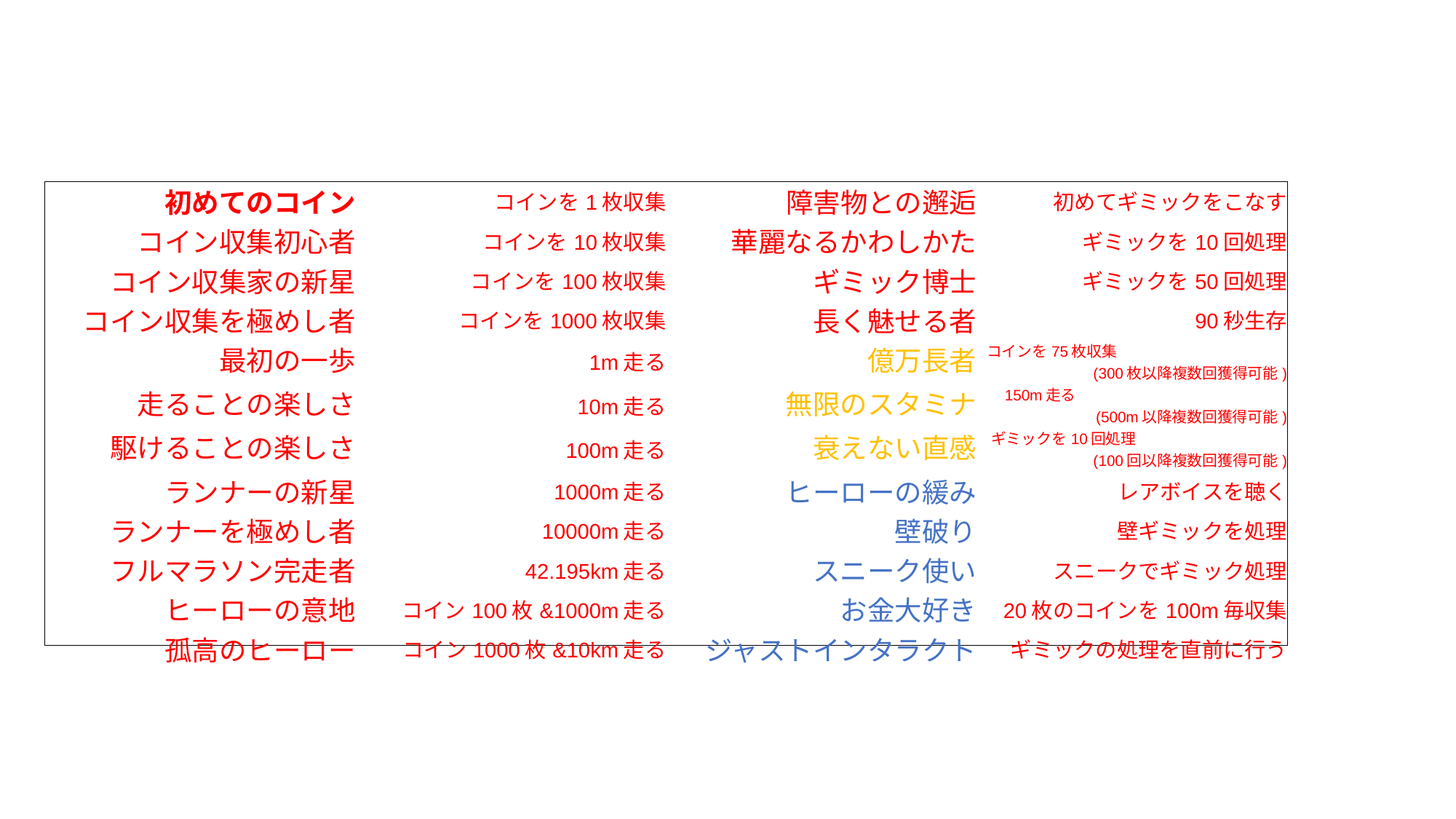

| 初めてのコイン | コインを1枚収集 | 障害物との邂逅 | 初めてギミックをこなす |
| --- | --- | --- | --- |
| コイン収集初心者 | コインを10枚収集 | 華麗なるかわしかた | ギミックを10回処理 |
| コイン収集家の新星 | コインを100枚収集 | ギミック博士 | ギミックを50回処理 |
| コイン収集を極めし者 | コインを1000枚収集 | 長く魅せる者 | 90秒生存 |
| 最初の一歩 | 1m走る | 億万長者 | コインを75枚収集　　　　　　　　　　　(300枚以降複数回獲得可能) |
| 走ることの楽しさ | 10m走る | 無限のスタミナ | 150m走る　　　　　　　　　　　　　　 (500m以降複数回獲得可能) |
| 駆けることの楽しさ | 100m走る | 衰えない直感 | ギミックを10回処理　　　　　　　　　　　　　　 (100回以降複数回獲得可能) |
| ランナーの新星 | 1000m走る | ヒーローの緩み | レアボイスを聴く |
| ランナーを極めし者 | 10000m走る | 壁破り | 壁ギミックを処理 |
| フルマラソン完走者 | 42.195km走る | スニーク使い | スニークでギミック処理 |
| ヒーローの意地 | コイン100枚&1000m走る | お金大好き | 20枚のコインを100m毎収集 |
| 孤高のヒーロー | コイン1000枚&10km走る | ジャストインタラクト | ギミックの処理を直前に行う |